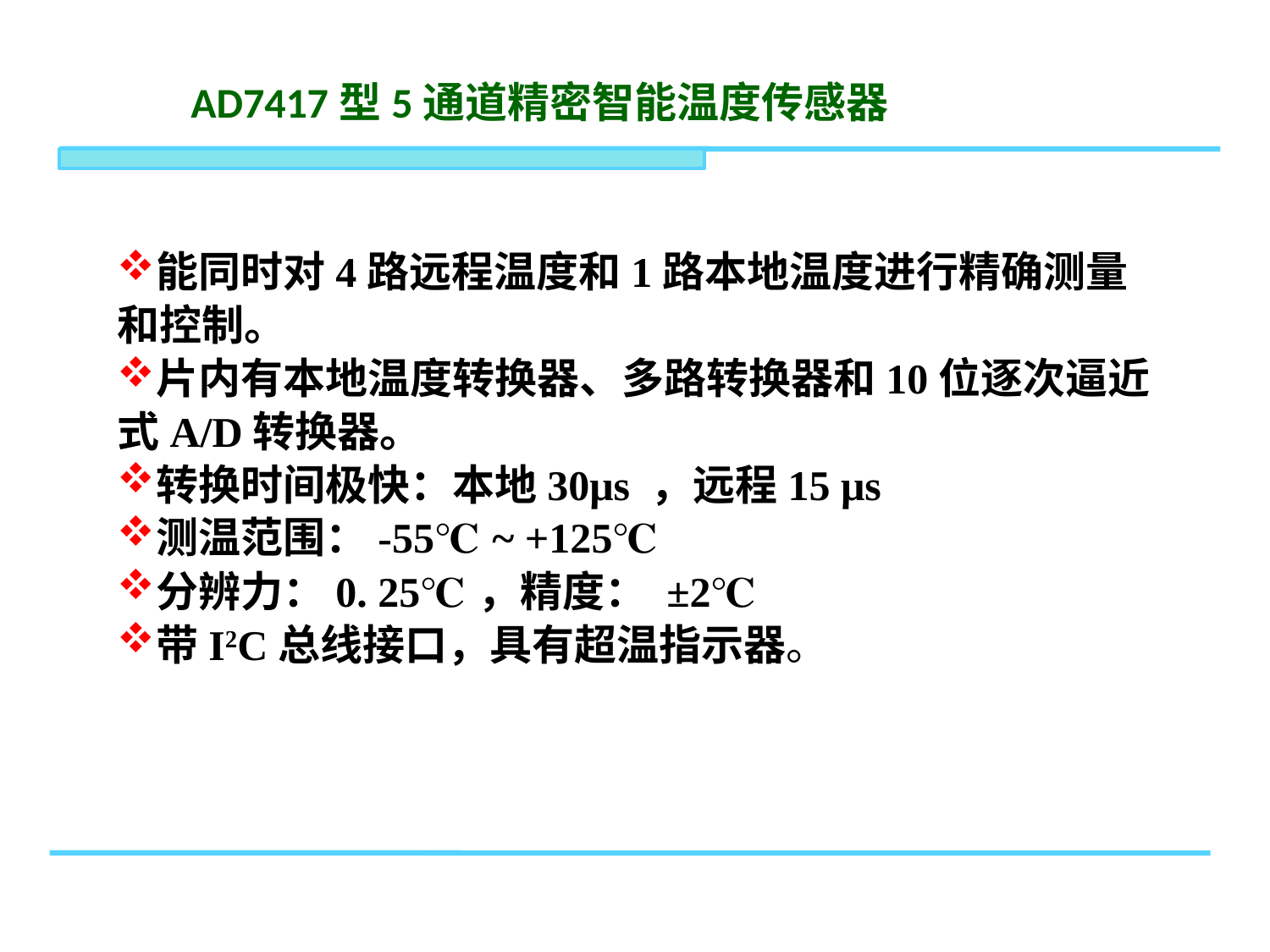

AD7417型5通道精密智能温度传感器
能同时对4路远程温度和1路本地温度进行精确测量和控制。
片内有本地温度转换器、多路转换器和10位逐次逼近式A/D转换器。
转换时间极快：本地30μs ，远程15 μs
测温范围：-55℃ ~ +125℃
分辨力：0. 25℃，精度： ±2℃
带I2C总线接口，具有超温指示器。